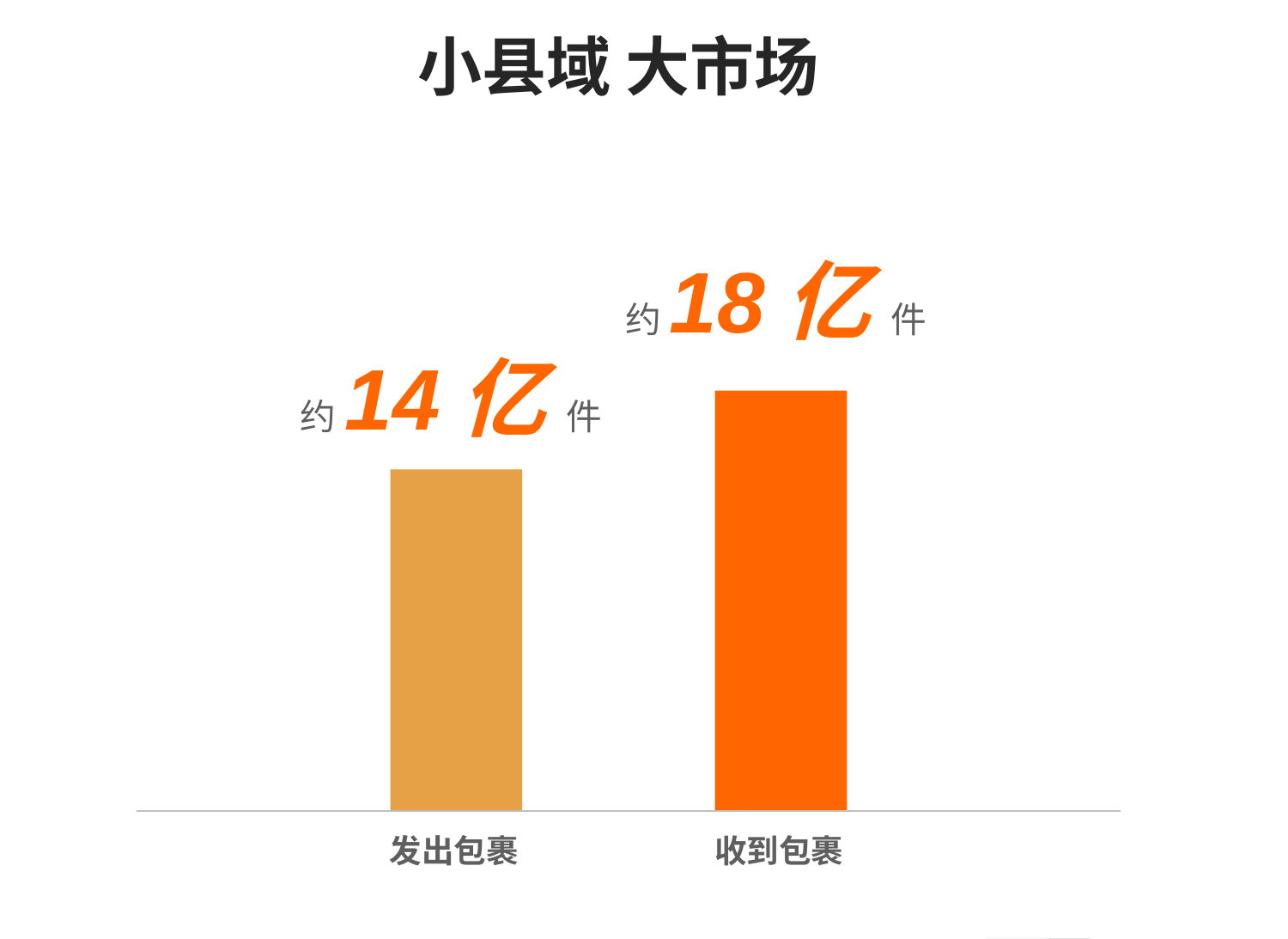

# 小县域 大市场
约18亿 件
约14亿 件

发出包裹
收到包裹